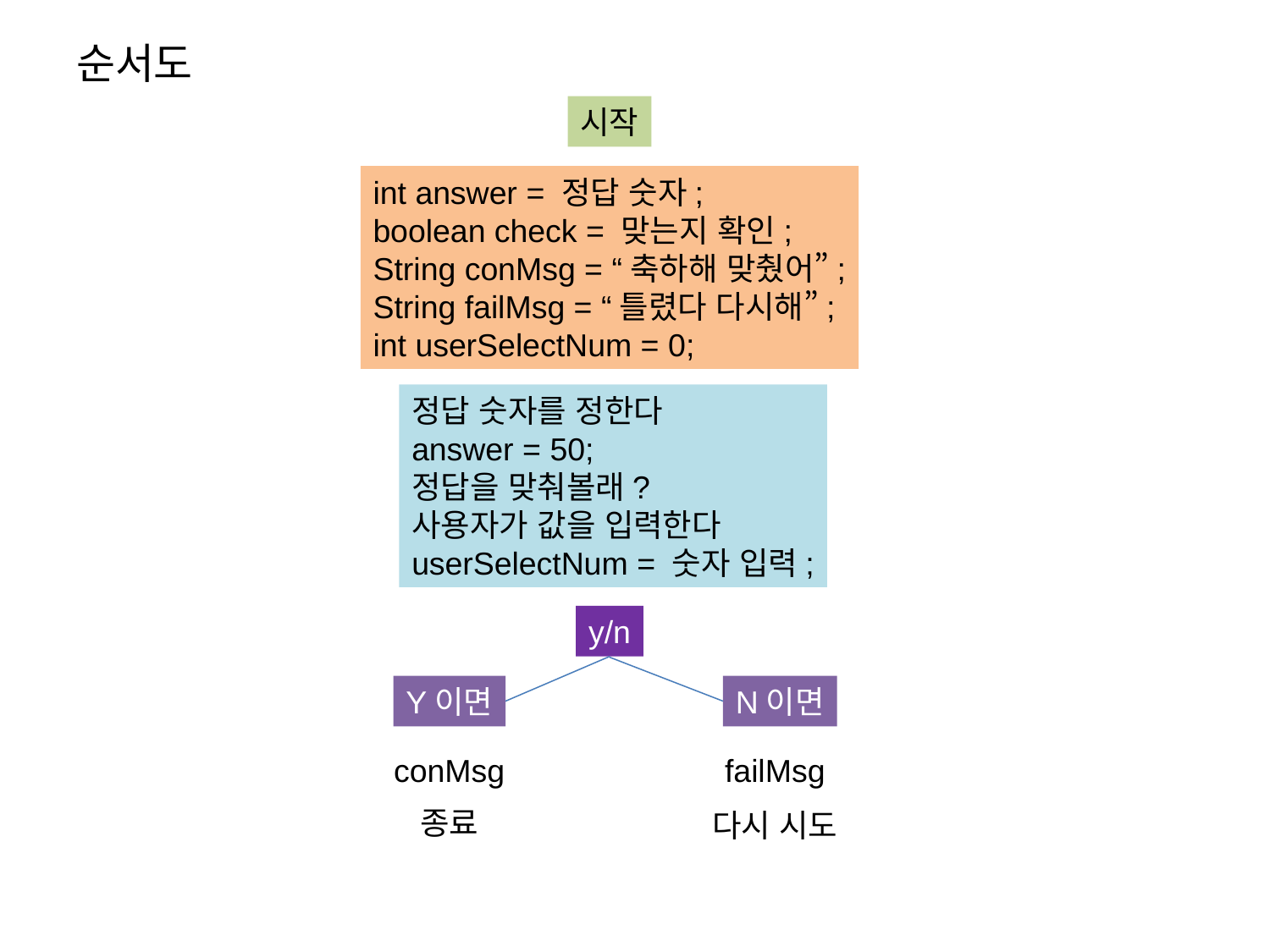

# 순서도
시작
int answer = 정답 숫자;
boolean check = 맞는지 확인;
String conMsg = “축하해 맞췄어”;
String failMsg = “틀렸다 다시해”;
int userSelectNum = 0;
정답 숫자를 정한다
answer = 50;
정답을 맞춰볼래?
사용자가 값을 입력한다
userSelectNum = 숫자 입력;
y/n
Y이면
N이면
conMsg
failMsg
종료
다시 시도